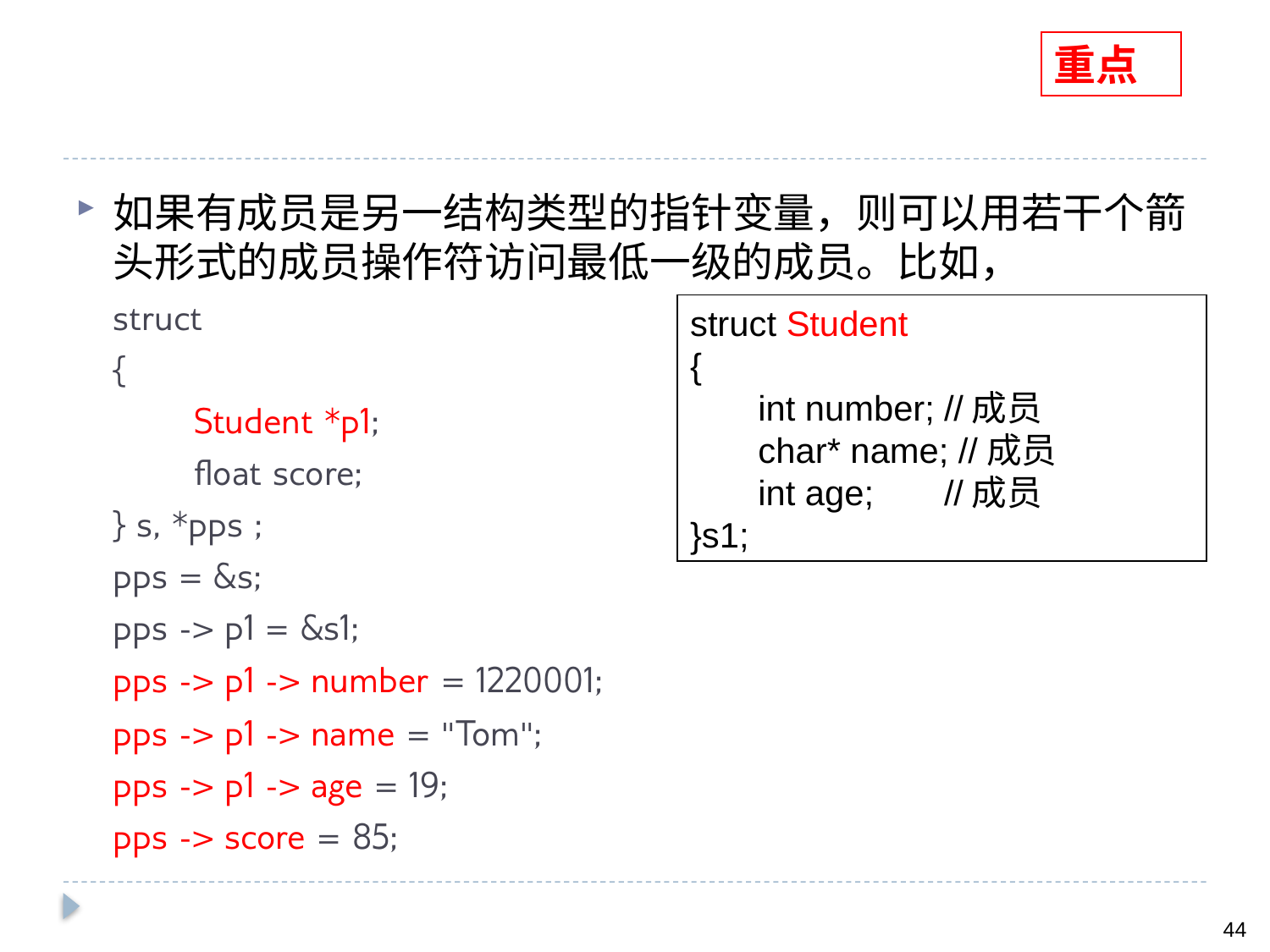

#
重点
如果有成员是另一结构类型的指针变量，则可以用若干个箭头形式的成员操作符访问最低一级的成员。比如，
struct
{
	    Student *p1;
	    float score;
} s, *pps ;
pps = &s;
pps -> p1 = &s1;
pps -> p1 -> number = 1220001;
pps -> p1 -> name = "Tom";
pps -> p1 -> age = 19;
pps -> score = 85;
struct Student
{
       int number;	//成员
       char* name; //成员
       int age;     	//成员
}s1;
44